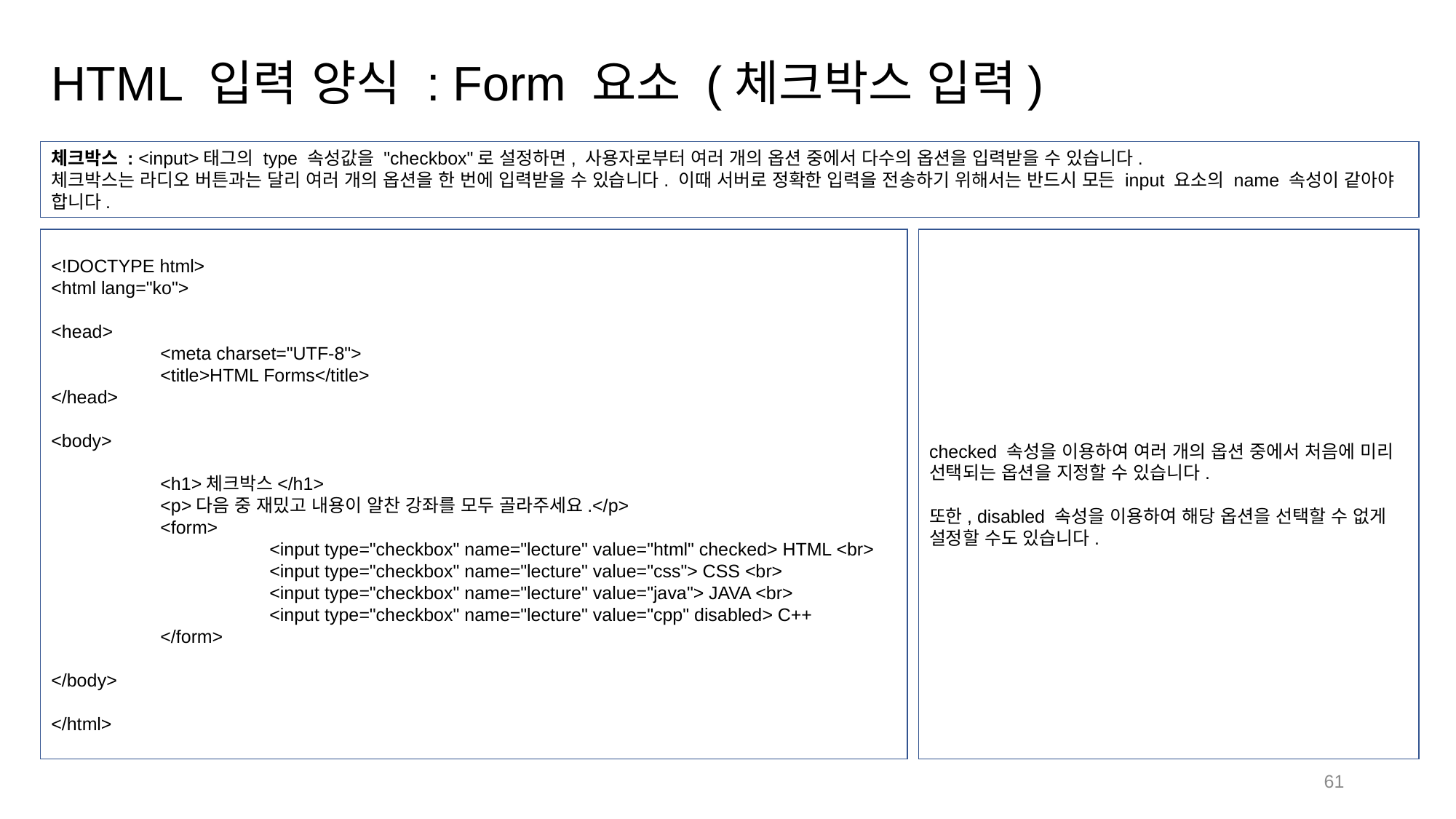

# HTML 입력 양식 : Form 요소 (체크박스 입력)
체크박스 : <input>태그의 type 속성값을 "checkbox"로 설정하면, 사용자로부터 여러 개의 옵션 중에서 다수의 옵션을 입력받을 수 있습니다.
체크박스는 라디오 버튼과는 달리 여러 개의 옵션을 한 번에 입력받을 수 있습니다. 이때 서버로 정확한 입력을 전송하기 위해서는 반드시 모든 input 요소의 name 속성이 같아야 합니다.
<!DOCTYPE html>
<html lang="ko">

<head>
	<meta charset="UTF-8">
	<title>HTML Forms</title>
</head>

<body>

	<h1>체크박스</h1>
	<p>다음 중 재밌고 내용이 알찬 강좌를 모두 골라주세요.</p>
	<form>
		<input type="checkbox" name="lecture" value="html" checked> HTML <br>
		<input type="checkbox" name="lecture" value="css"> CSS <br>
		<input type="checkbox" name="lecture" value="java"> JAVA <br>
		<input type="checkbox" name="lecture" value="cpp" disabled> C++
	</form>

</body>

</html>
checked 속성을 이용하여 여러 개의 옵션 중에서 처음에 미리 선택되는 옵션을 지정할 수 있습니다.

또한, disabled 속성을 이용하여 해당 옵션을 선택할 수 없게 설정할 수도 있습니다.
61